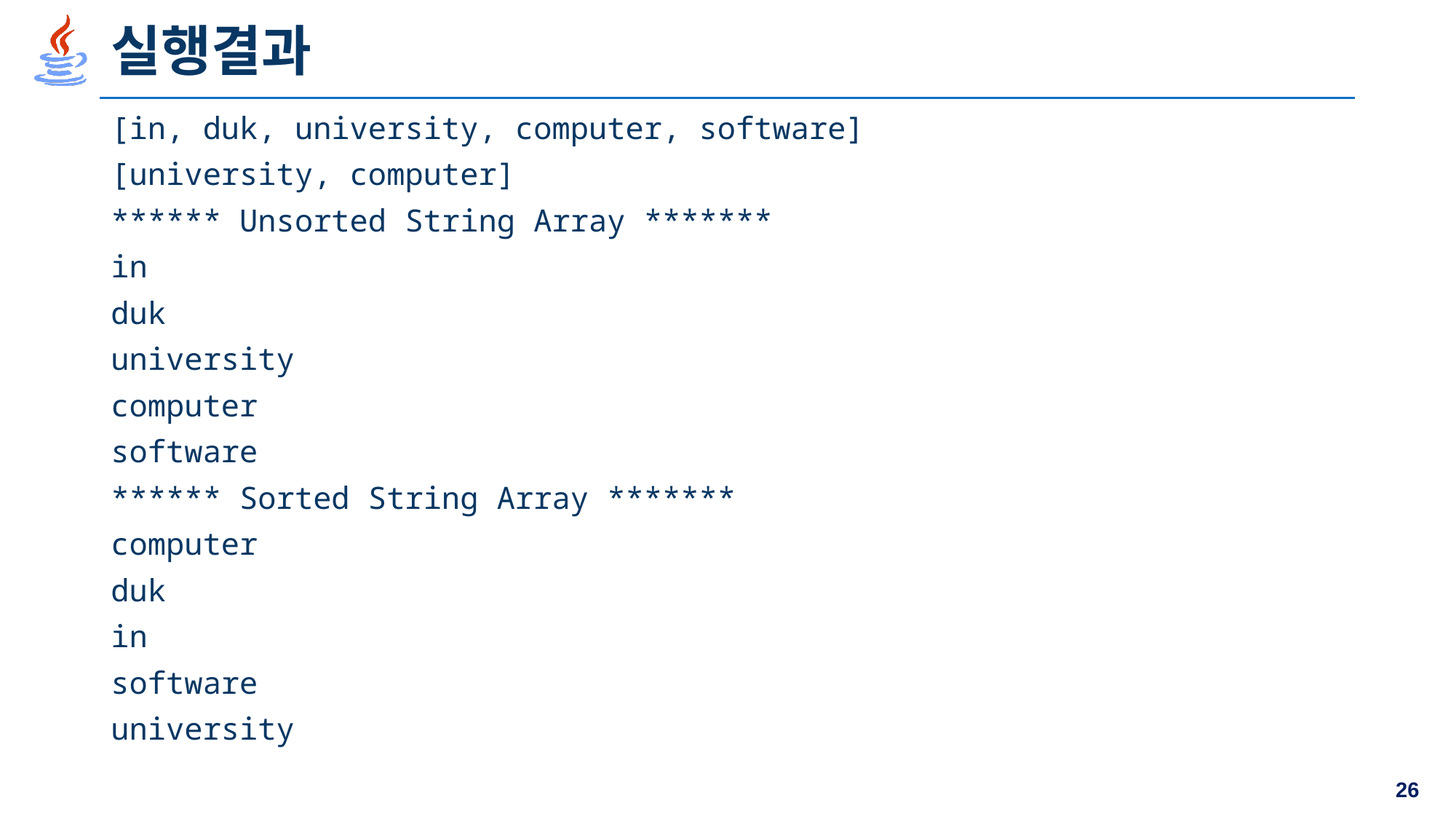

# 실행결과
[in, duk, university, computer, software]
[university, computer]
****** Unsorted String Array *******
in
duk
university
computer
software
****** Sorted String Array *******
computer
duk
in
software
university

26